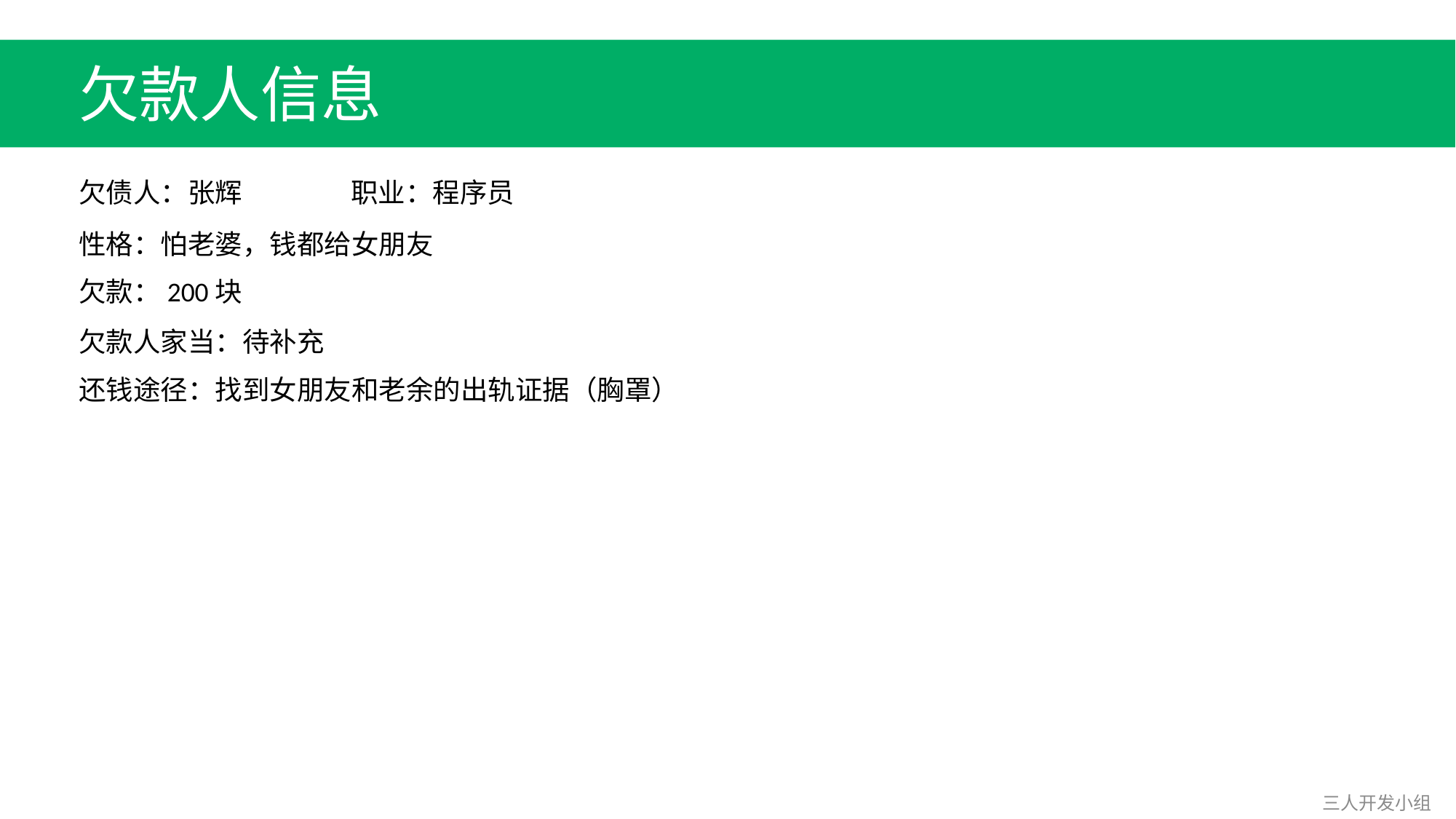

欠款人信息
欠债人：张辉
职业：程序员
性格：怕老婆，钱都给女朋友
欠款：200块
欠款人家当：待补充
还钱途径：找到女朋友和老余的出轨证据（胸罩）
三人开发小组